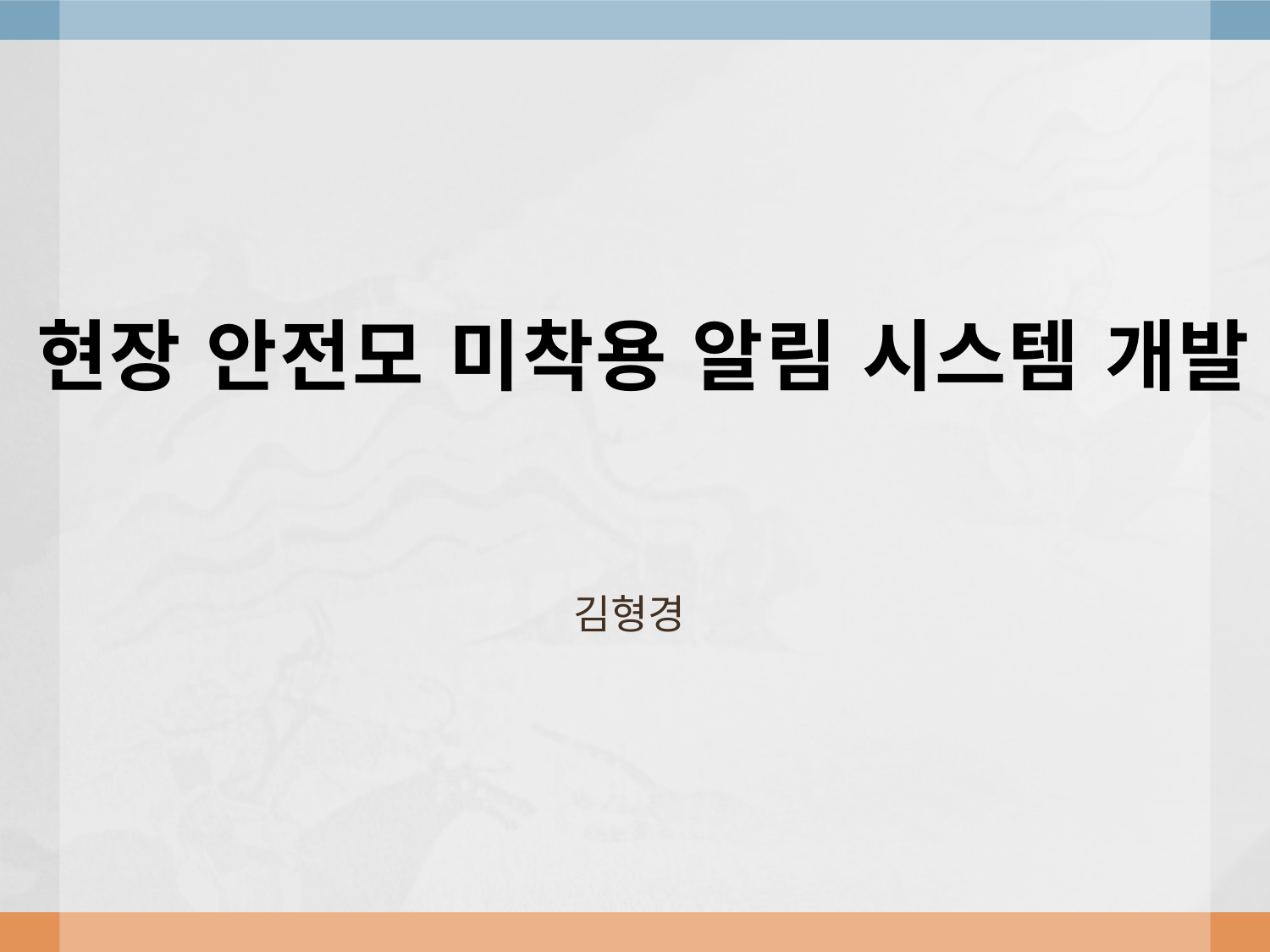

# 현장 안전모 미착용 알림 시스템 개발

김형경